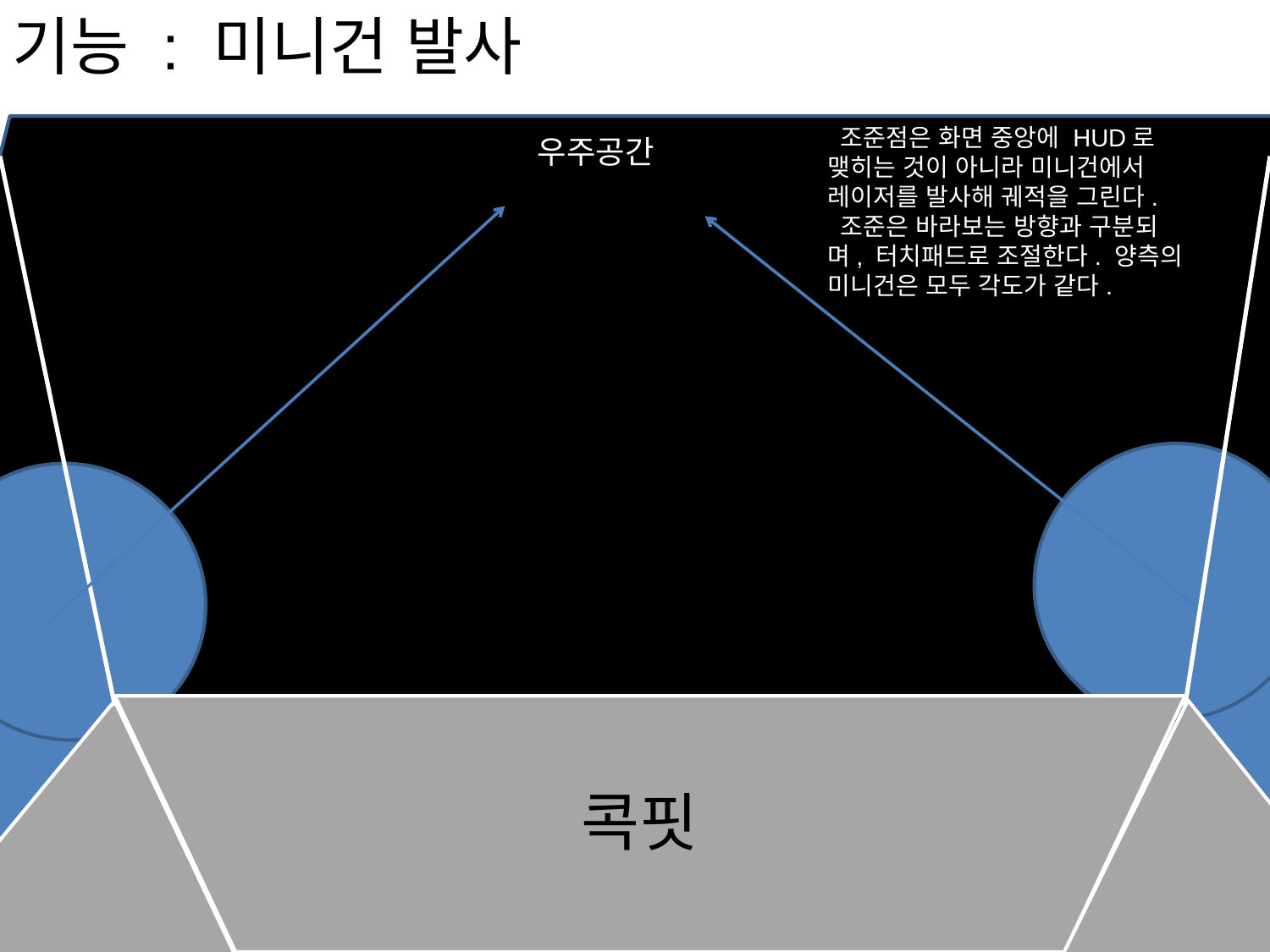

기능 : 미니건 발사

 조준점은 화면 중앙에 HUD로 맺히는 것이 아니라 미니건에서 레이저를 발사해 궤적을 그린다.
 조준은 바라보는 방향과 구분되며, 터치패드로 조절한다. 양측의 미니건은 모두 각도가 같다.
우주공간
우주선
미니건
미니건

콕핏